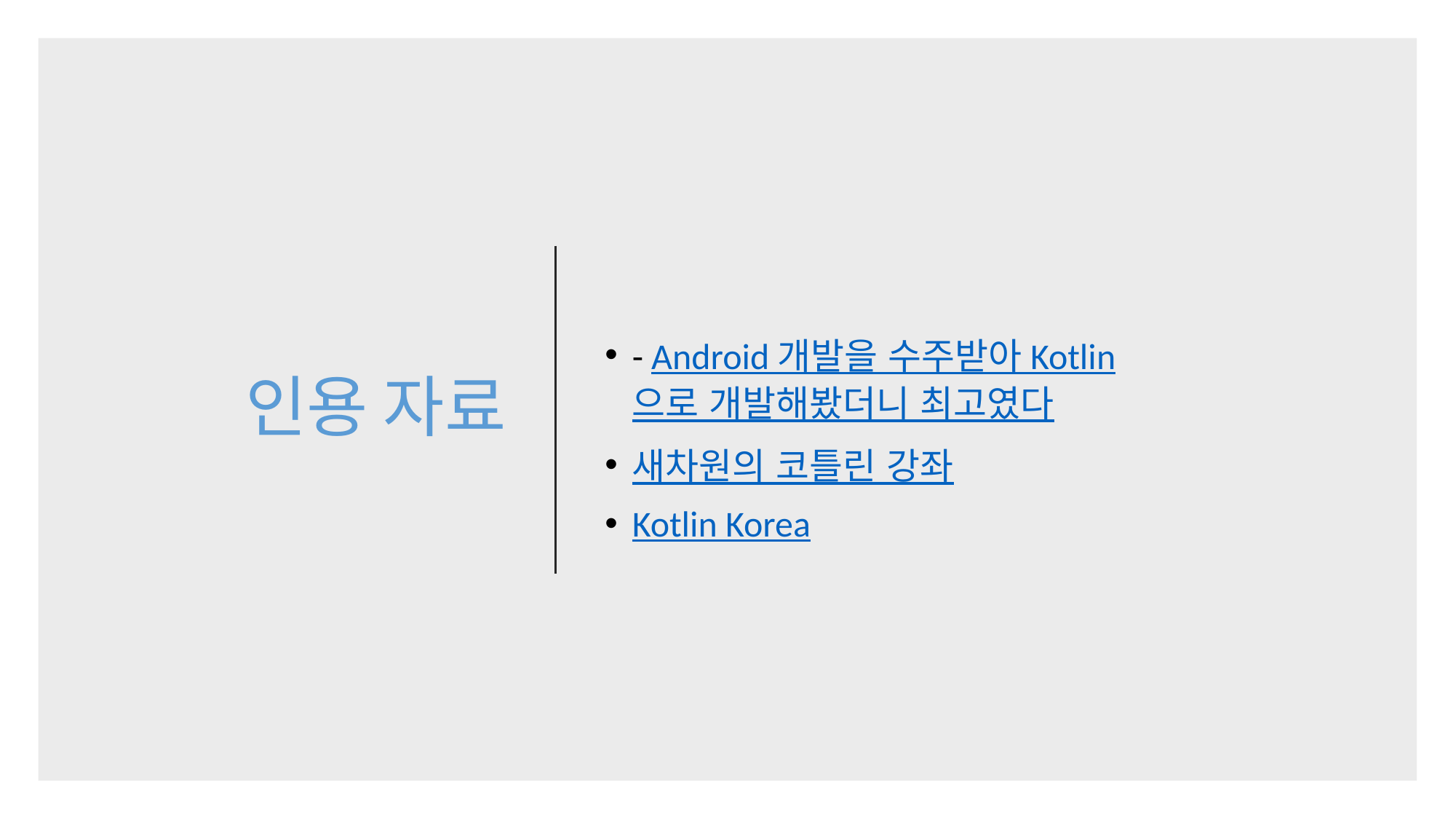

# 인용 자료

- Android 개발을 수주받아 Kotlin으로 개발해봤더니 최고였다
새차원의 코틀린 강좌
Kotlin Korea